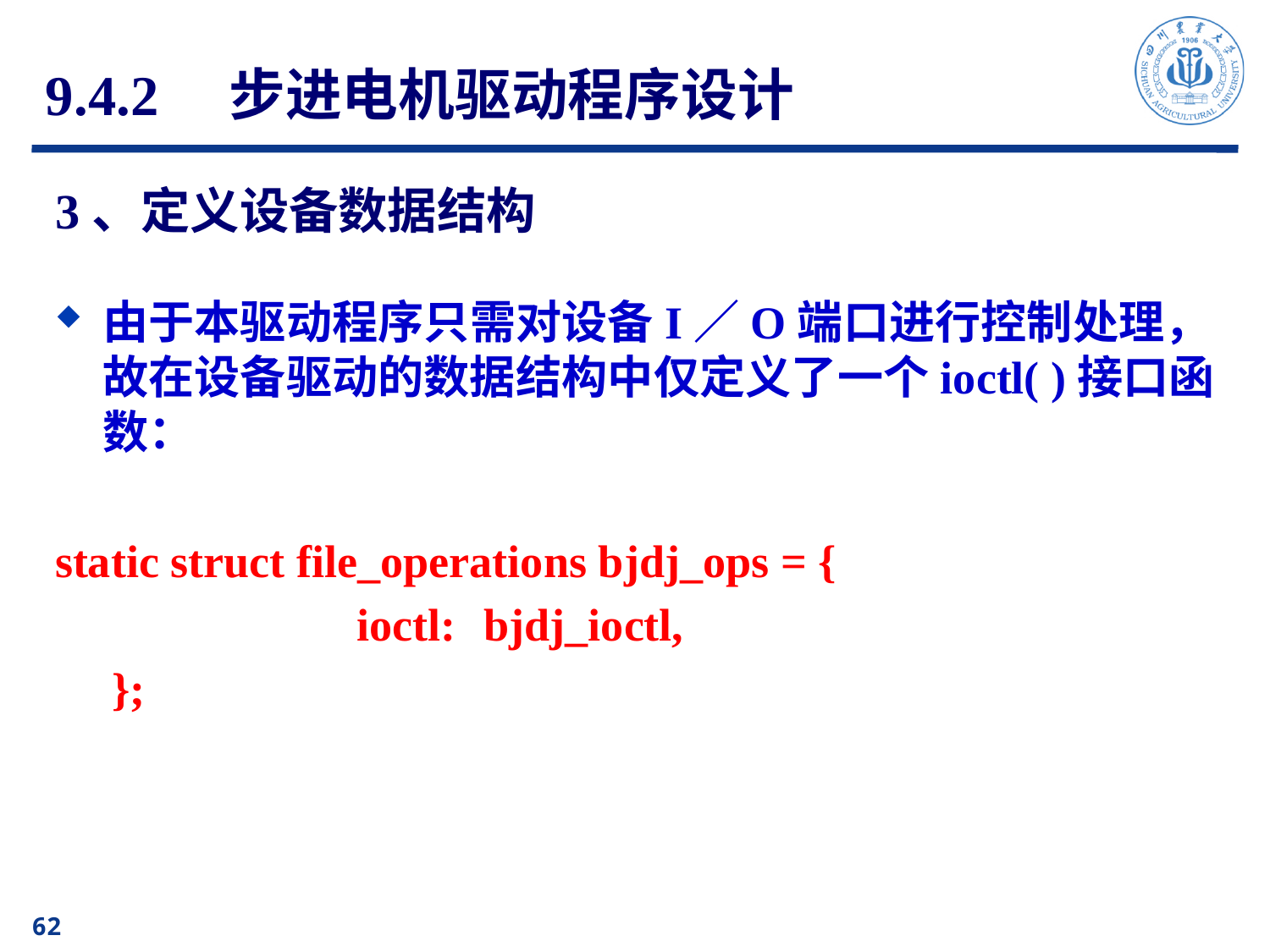

9.4.2　步进电机驱动程序设计
# 3、定义设备数据结构
由于本驱动程序只需对设备I／O端口进行控制处理，故在设备驱动的数据结构中仅定义了一个ioctl( )接口函数：

static struct file_operations bjdj_ops = {
　　　　	ioctl:	bjdj_ioctl,
　};